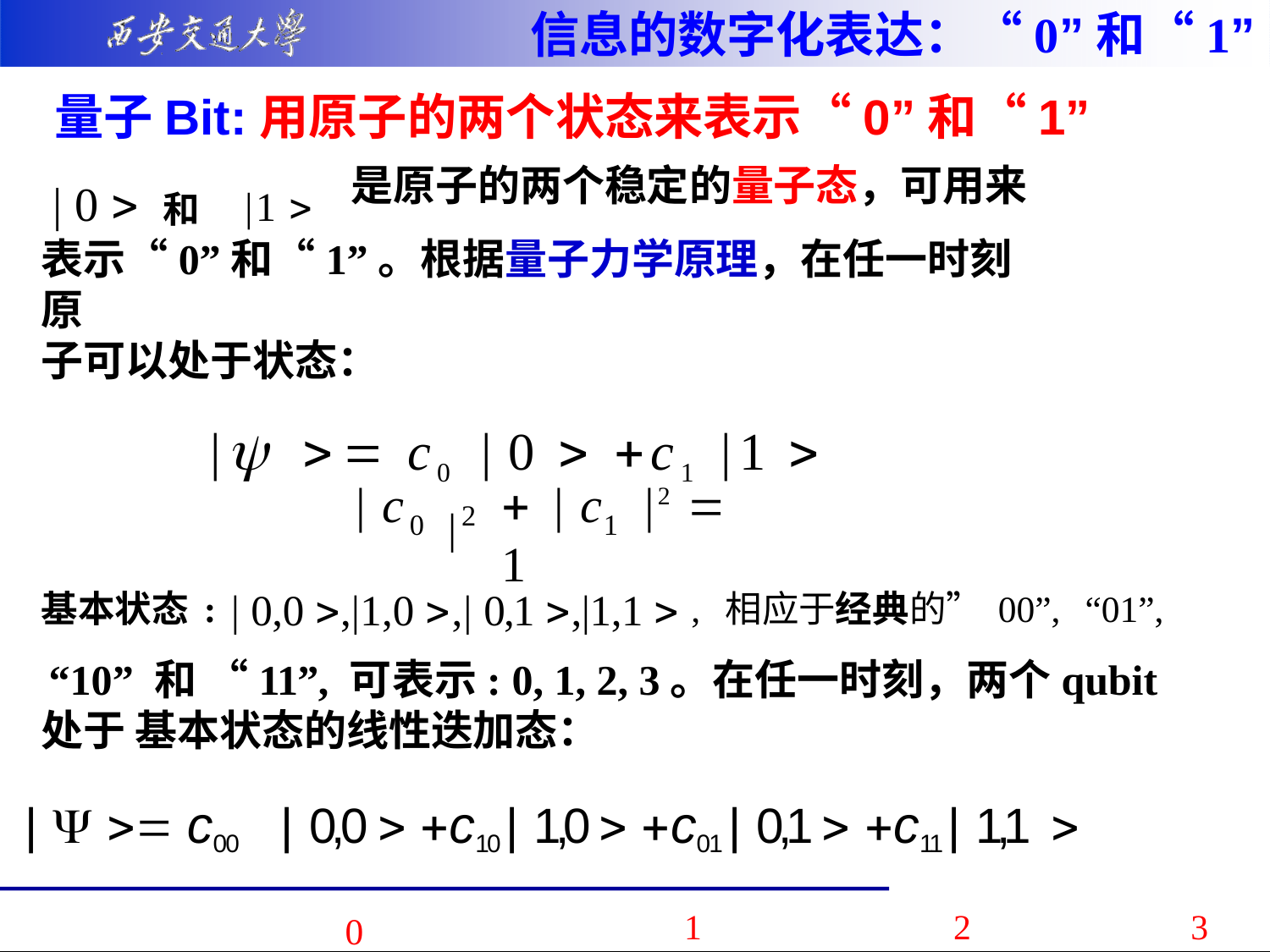

# 信息的数字化表达：“0”和“1”
量子Bit:用原子的两个状态来表示“0”和“1”
| 0 >	和	|1 >
是原子的两个稳定的量子态，可用来
表示“0”和“1”。根据量子力学原理，在任一时刻原
子可以处于状态：
|ψ >= c0 | 0 > +c1 |1 >
|2
| c
+ | c	|2 = 1
0
1
基本状态: | 0,0 >,|1,0 >,| 0,1 >,|1,1 > , 相应于经典的”00”, “01”,
“10” 和 “11”, 可表示: 0, 1, 2, 3。在任一时刻，两个qubit处于 基本状态的线性迭加态：
| 0,0 > +c10 | 1,0 > +c01 | 0,1 > +c11 | 1,1 >
0	1	2	3
| Ψ >= c00